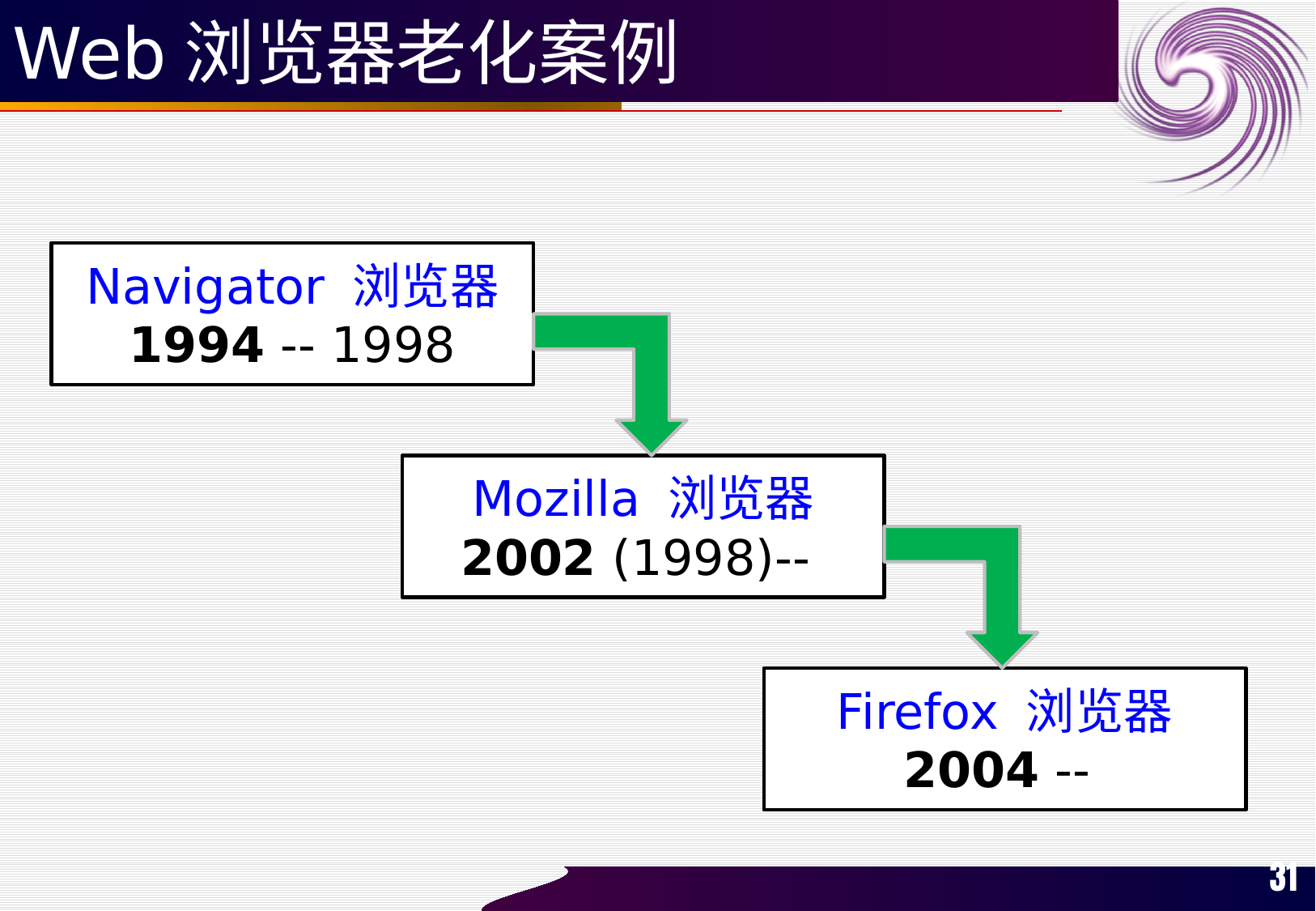

# Web浏览器老化案例
Navigator 浏览器
1994 -- 1998

Mozilla 浏览器
2002 (1998)--

Firefox 浏览器
2004 --
31